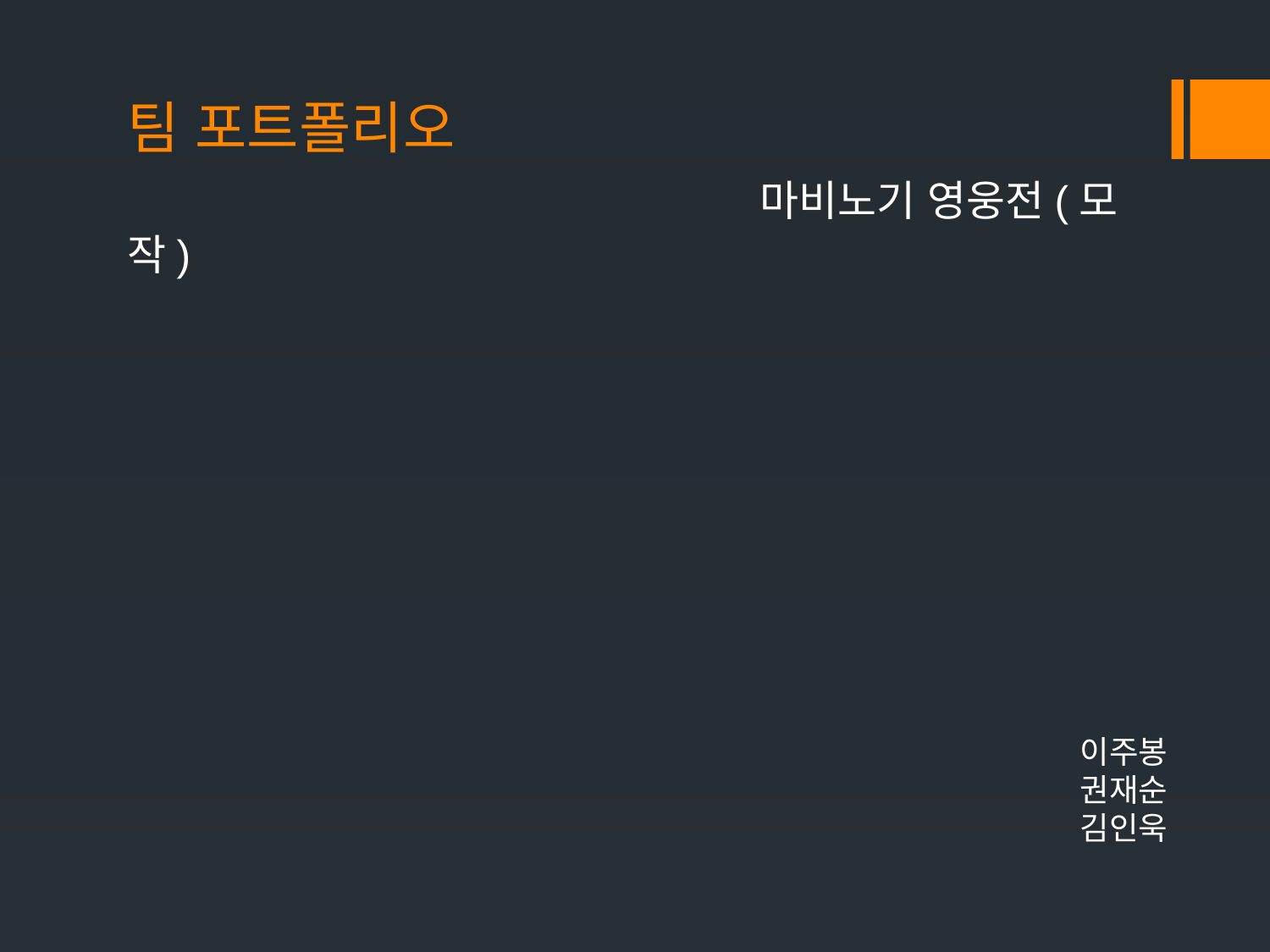

팀 포트폴리오
			     	       마비노기 영웅전(모작)
이주봉
권재순
김인욱